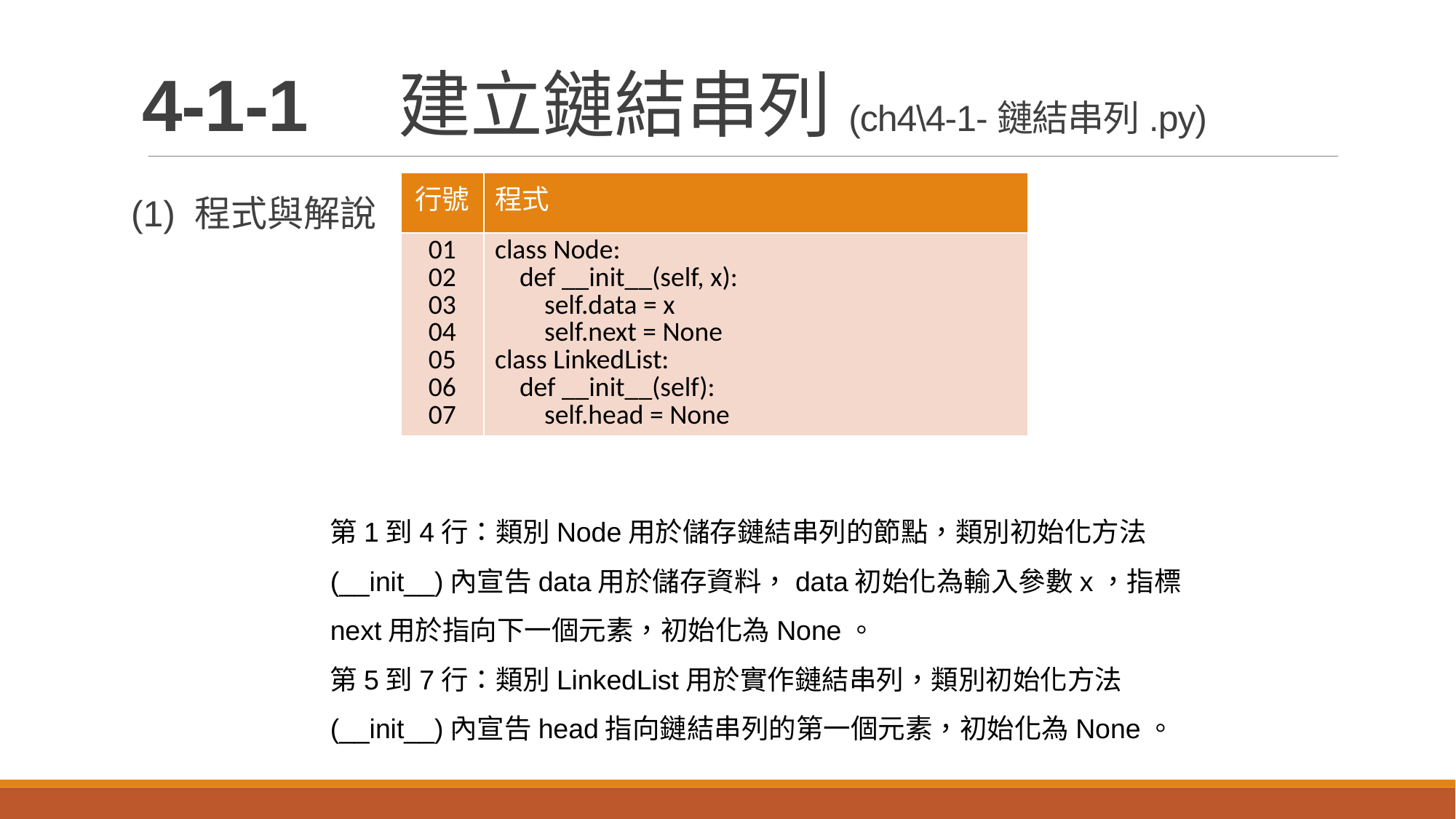

# 4-1-1　建立鏈結串列(ch4\4-1-鏈結串列.py)
(1) 程式與解說

| 行號 | 程式 |
| --- | --- |
| 01 02 03 04 05 06 07 | class Node: def \_\_init\_\_(self, x): self.data = x self.next = None class LinkedList: def \_\_init\_\_(self): self.head = None |
第1到4行：類別Node用於儲存鏈結串列的節點，類別初始化方法(__init__)內宣告data用於儲存資料，data初始化為輸入參數x，指標next用於指向下一個元素，初始化為None。
第5到7行：類別LinkedList用於實作鏈結串列，類別初始化方法(__init__)內宣告head指向鏈結串列的第一個元素，初始化為None。